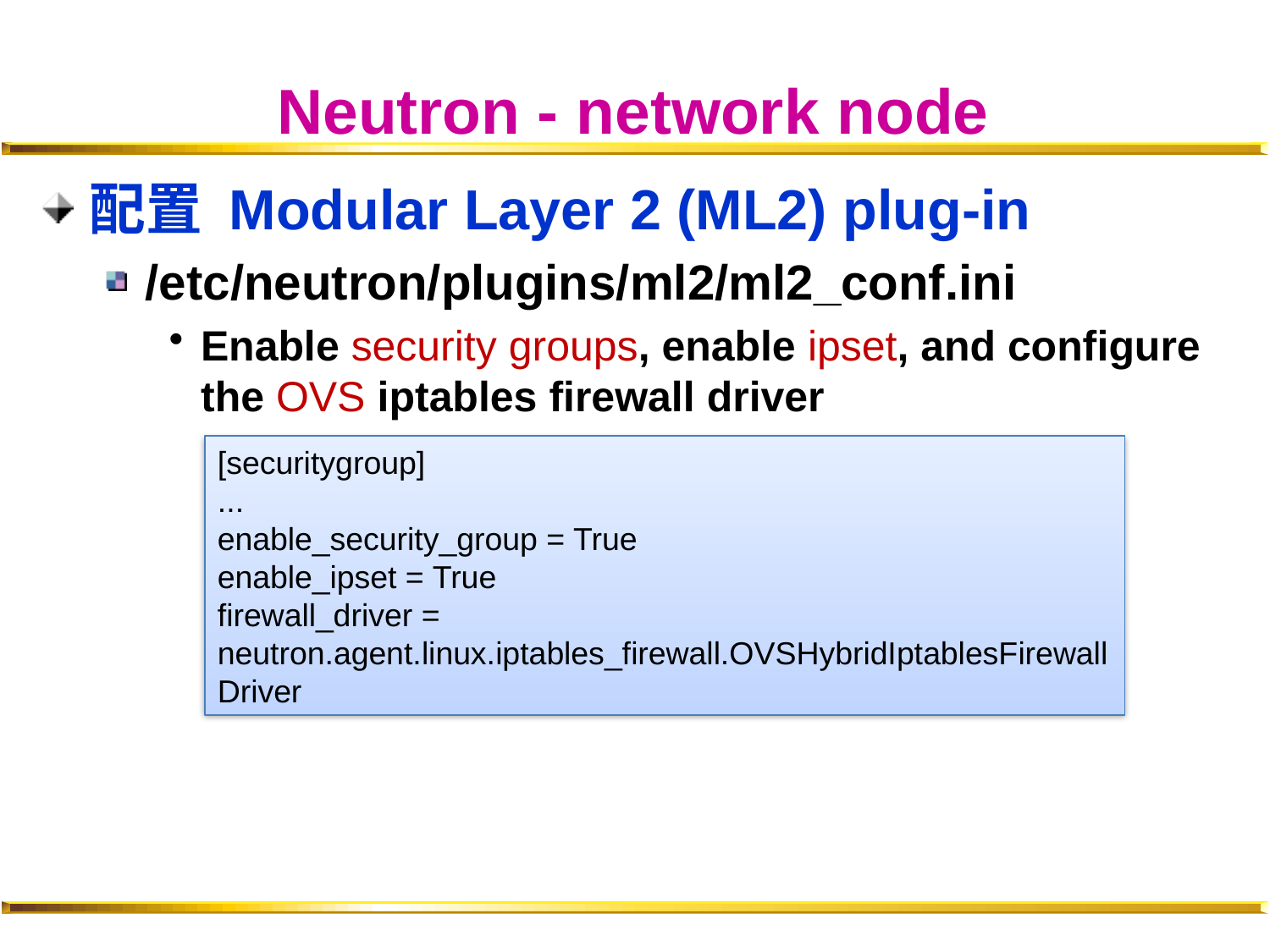

# Neutron - network node
配置 Modular Layer 2 (ML2) plug-in
/etc/neutron/plugins/ml2/ml2_conf.ini
Enable security groups, enable ipset, and configure the OVS iptables firewall driver

[securitygroup]
...
enable_security_group = True
enable_ipset = True
firewall_driver = neutron.agent.linux.iptables_firewall.OVSHybridIptablesFirewallDriver